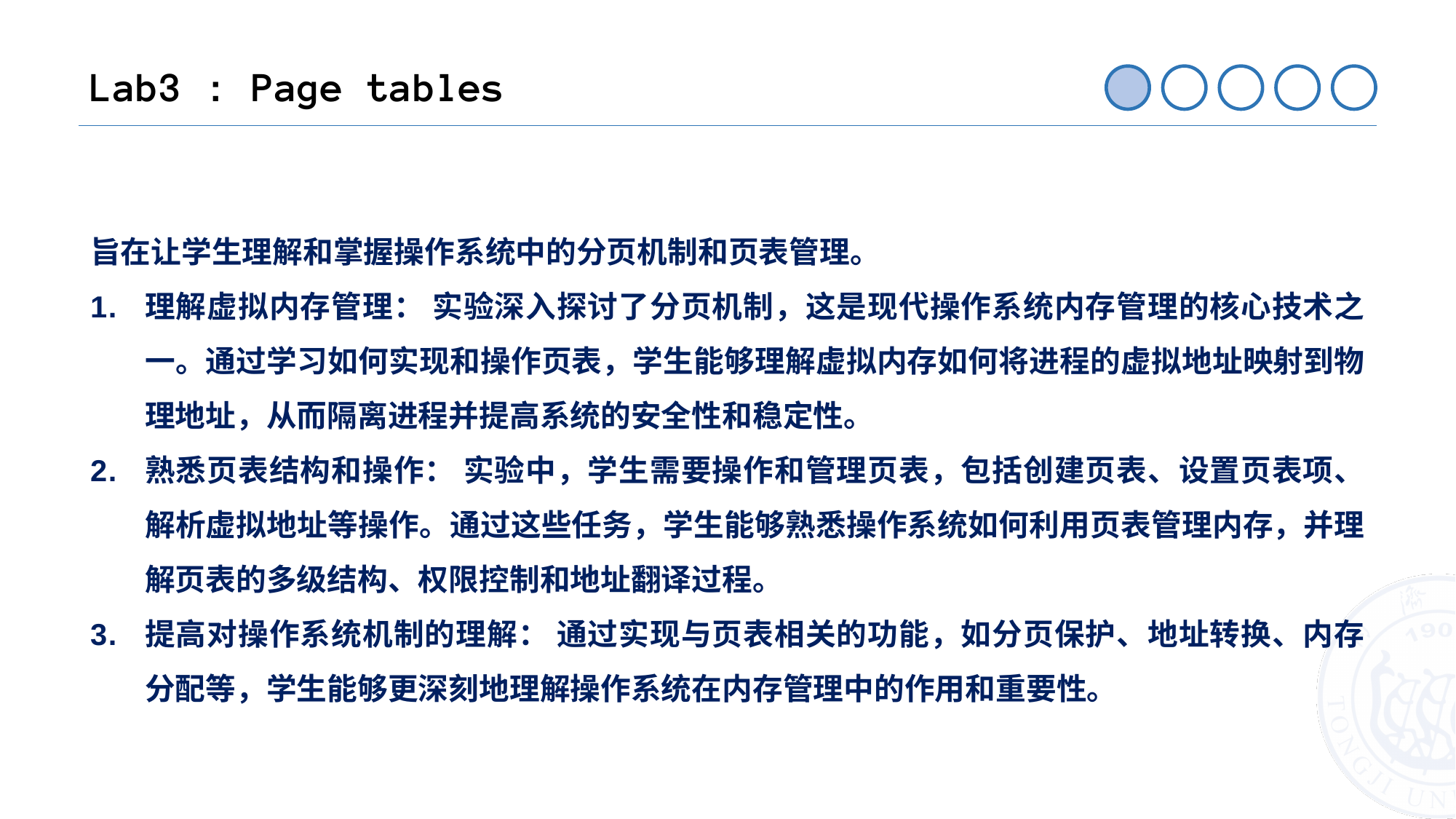

Lab3 : Page tables

旨在让学生理解和掌握操作系统中的分页机制和页表管理。
理解虚拟内存管理： 实验深入探讨了分页机制，这是现代操作系统内存管理的核心技术之一。通过学习如何实现和操作页表，学生能够理解虚拟内存如何将进程的虚拟地址映射到物理地址，从而隔离进程并提高系统的安全性和稳定性。
熟悉页表结构和操作： 实验中，学生需要操作和管理页表，包括创建页表、设置页表项、解析虚拟地址等操作。通过这些任务，学生能够熟悉操作系统如何利用页表管理内存，并理解页表的多级结构、权限控制和地址翻译过程。
提高对操作系统机制的理解： 通过实现与页表相关的功能，如分页保护、地址转换、内存分配等，学生能够更深刻地理解操作系统在内存管理中的作用和重要性。